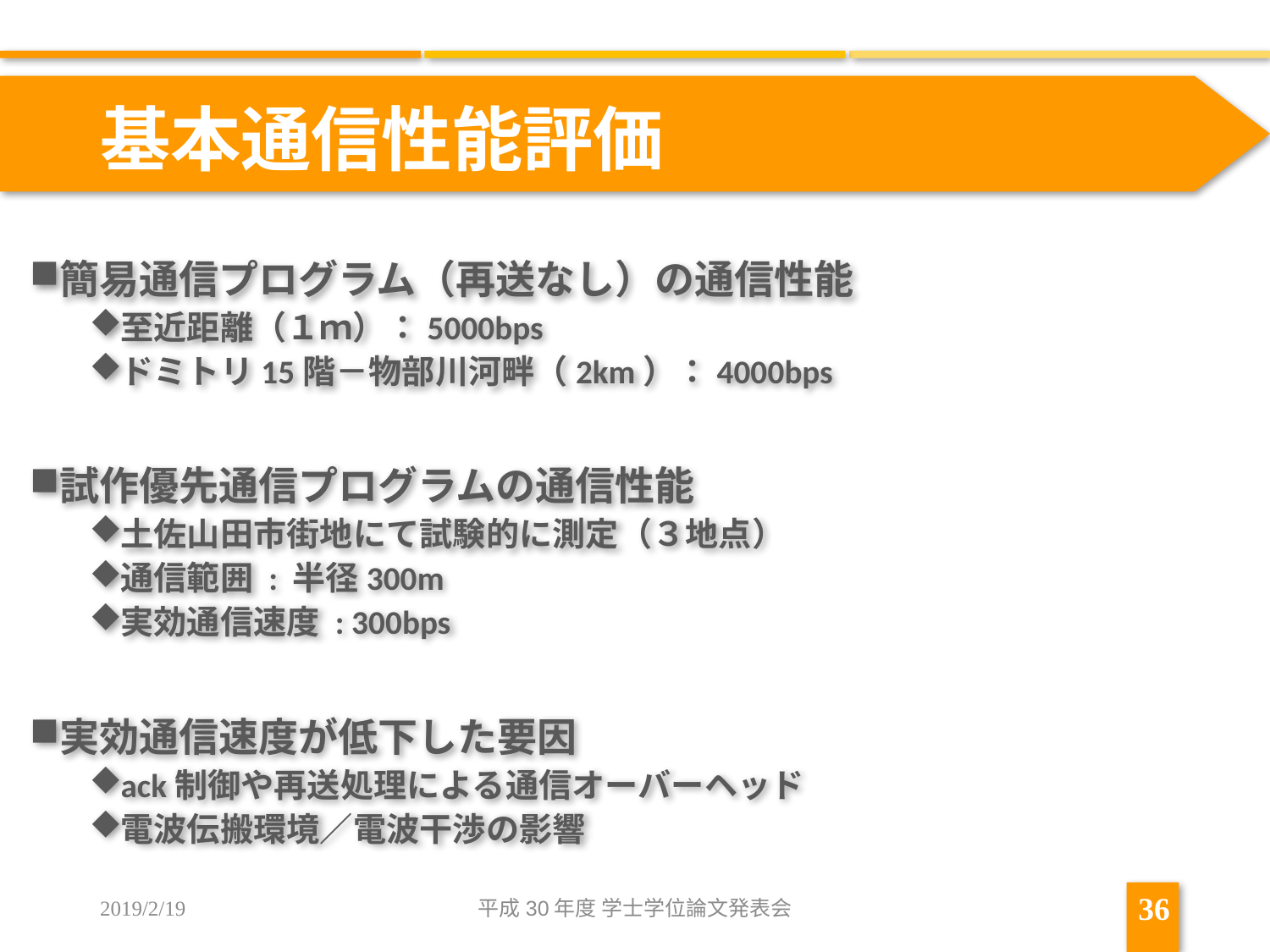

# 基本通信性能評価
簡易通信プログラム（再送なし）の通信性能
至近距離（１ｍ）：5000bps
ドミトリ15階－物部川河畔（2km）：4000bps

試作優先通信プログラムの通信性能
土佐山田市街地にて試験的に測定（３地点）
通信範囲 : 半径300m
実効通信速度 : 300bps

実効通信速度が低下した要因
ack制御や再送処理による通信オーバーヘッド
電波伝搬環境／電波干渉の影響
2019/2/19
平成30年度 学士学位論文発表会
36